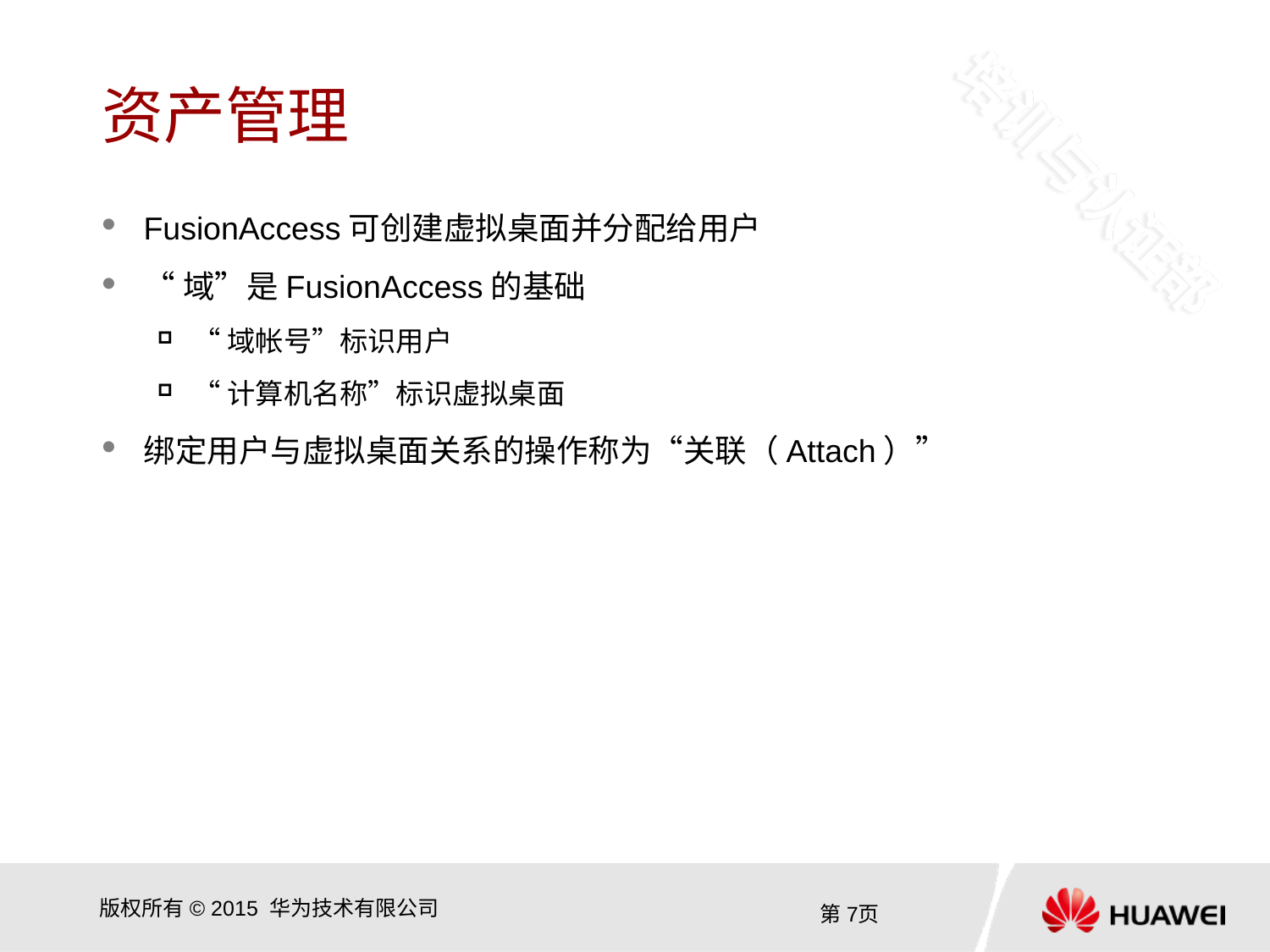

# 资产管理
FusionAccess可创建虚拟桌面并分配给用户
“域”是FusionAccess的基础
“域帐号”标识用户
“计算机名称”标识虚拟桌面
绑定用户与虚拟桌面关系的操作称为“关联（Attach）”